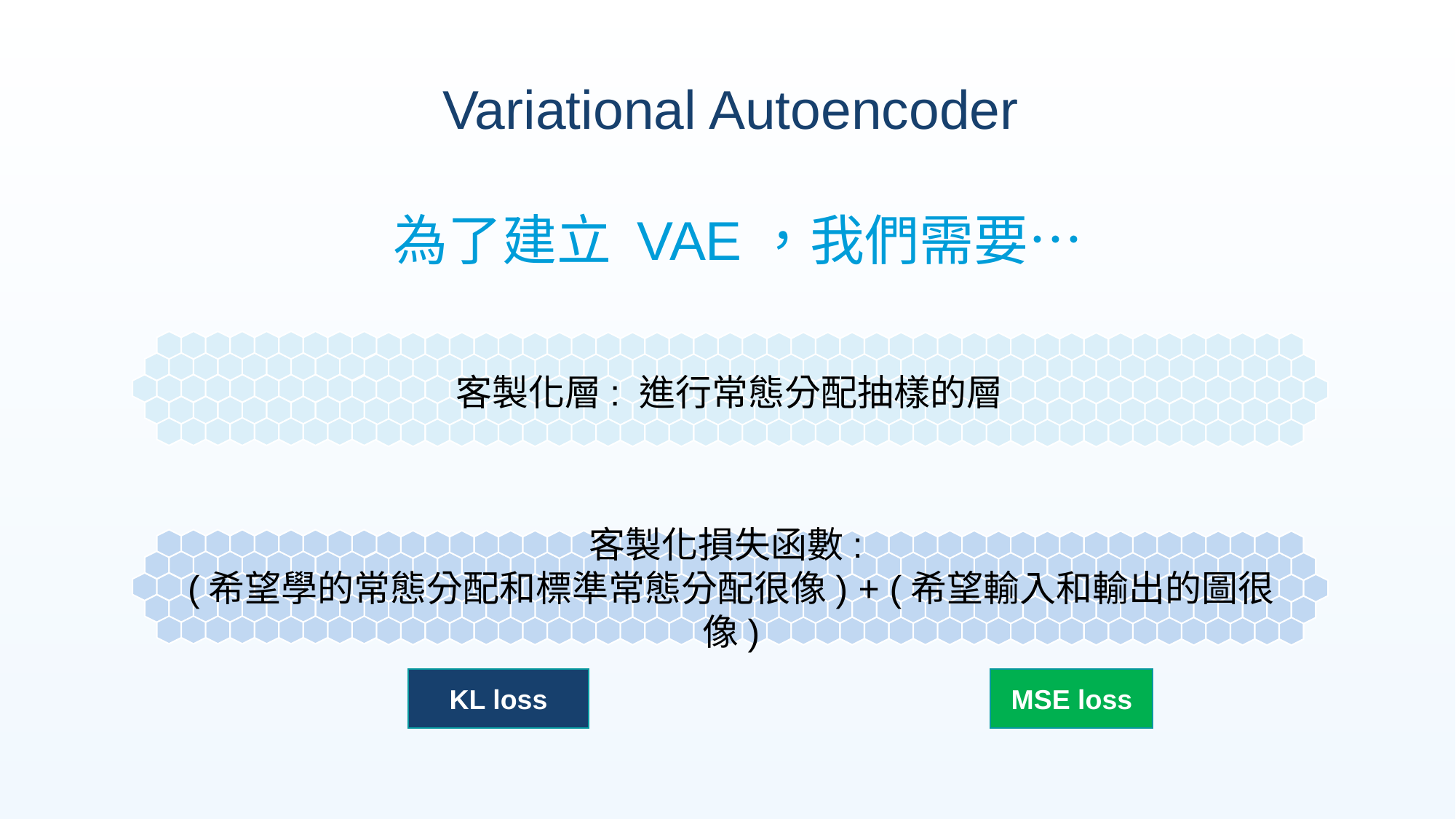

Variational Autoencoder
為了建立 VAE，我們需要…

客製化層: 進行常態分配抽樣的層

客製化損失函數:
(希望學的常態分配和標準常態分配很像) + (希望輸入和輸出的圖很像)
KL loss
MSE loss